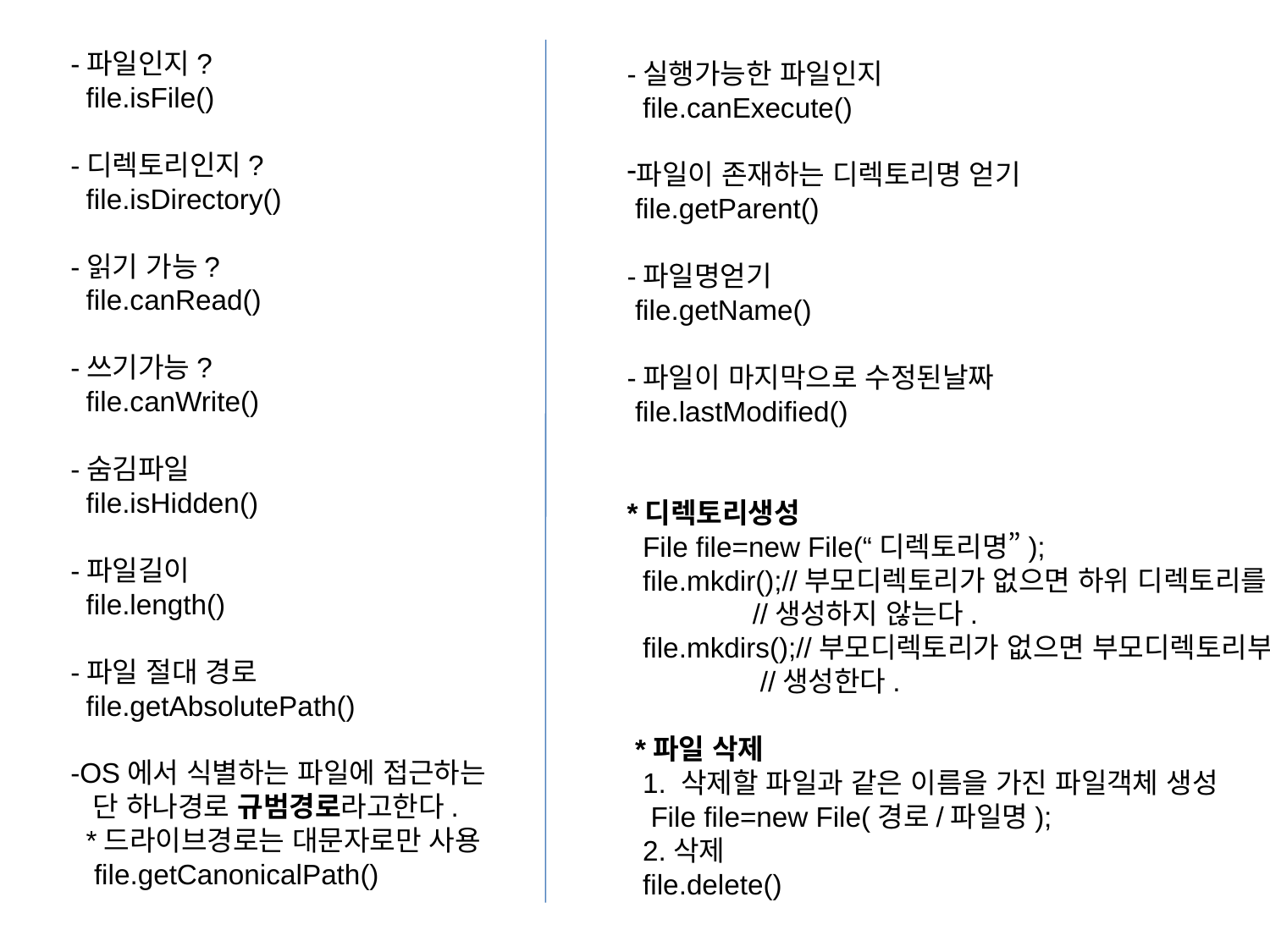

-파일인지?
  file.isFile()

-디렉토리인지?
  file.isDirectory()

-읽기 가능?
  file.canRead()

-쓰기가능?
  file.canWrite()

-숨김파일
  file.isHidden()

-파일길이
  file.length()

-파일 절대 경로
  file.getAbsolutePath()

-OS에서 식별하는 파일에 접근하는
  단 하나경로 규범경로라고한다.
  *드라이브경로는 대문자로만 사용
   file.getCanonicalPath()
-실행가능한 파일인지
  file.canExecute()

파일이 존재하는 디렉토리명 얻기
 file.getParent()

-파일명얻기
 file.getName()

-파일이 마지막으로 수정된날짜
 file.lastModified()

*디렉토리생성
  File file=new File(“디렉토리명”);
  file.mkdir();//부모디렉토리가 없으면 하위 디렉토리를
                //생성하지 않는다.
  file.mkdirs();//부모디렉토리가 없으면 부모디렉토리부터
                 //생성한다.

 *파일 삭제
  1. 삭제할 파일과 같은 이름을 가진 파일객체 생성
   File file=new File(경로/파일명);
  2.삭제
  file.delete()